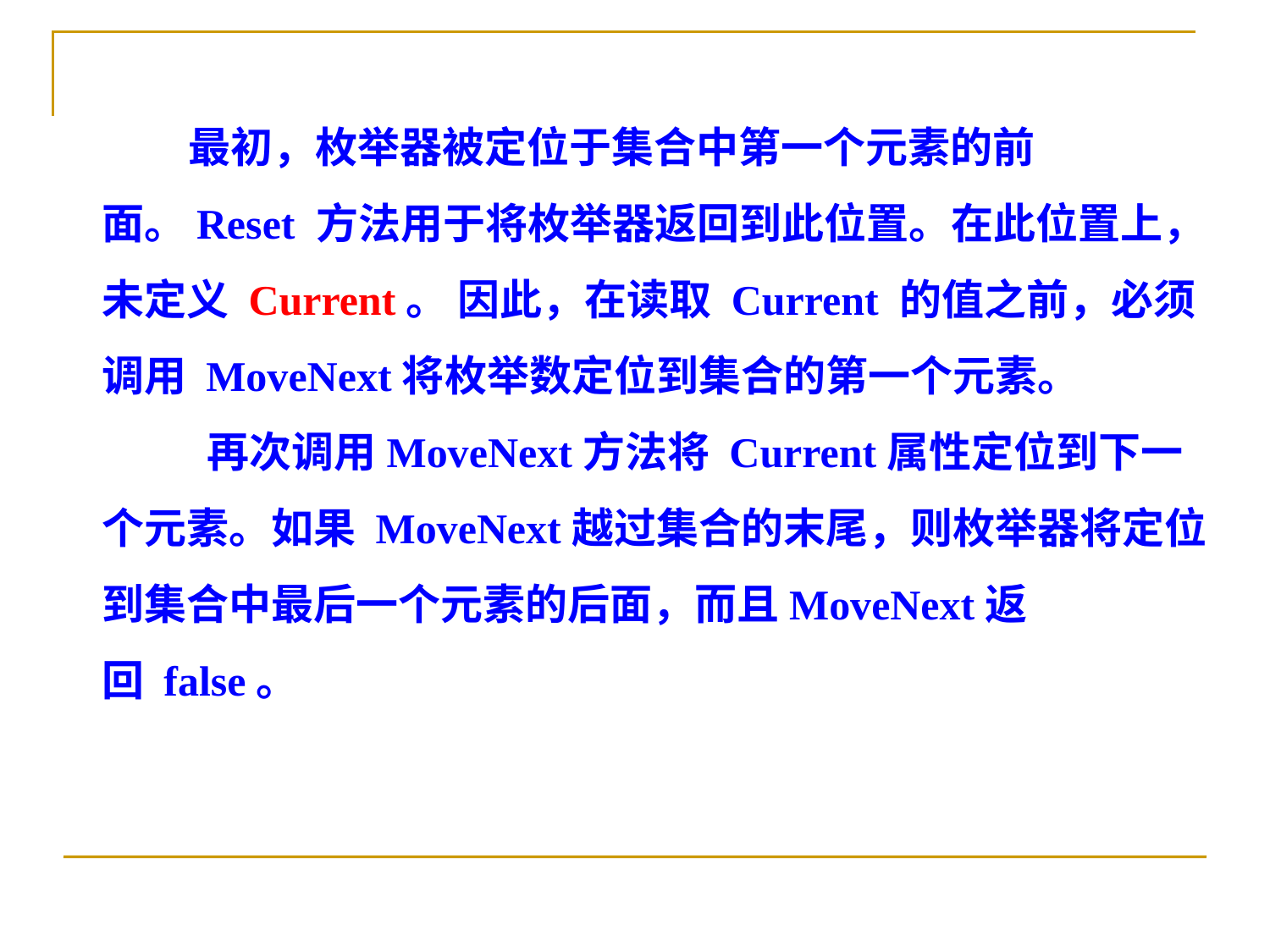

最初，枚举器被定位于集合中第一个元素的前面。Reset 方法用于将枚举器返回到此位置。在此位置上，未定义 Current。 因此，在读取 Current 的值之前，必须调用 MoveNext将枚举数定位到集合的第一个元素。
          再次调用MoveNext方法将 Current属性定位到下一个元素。如果 MoveNext越过集合的末尾，则枚举器将定位到集合中最后一个元素的后面，而且MoveNext返回 false。